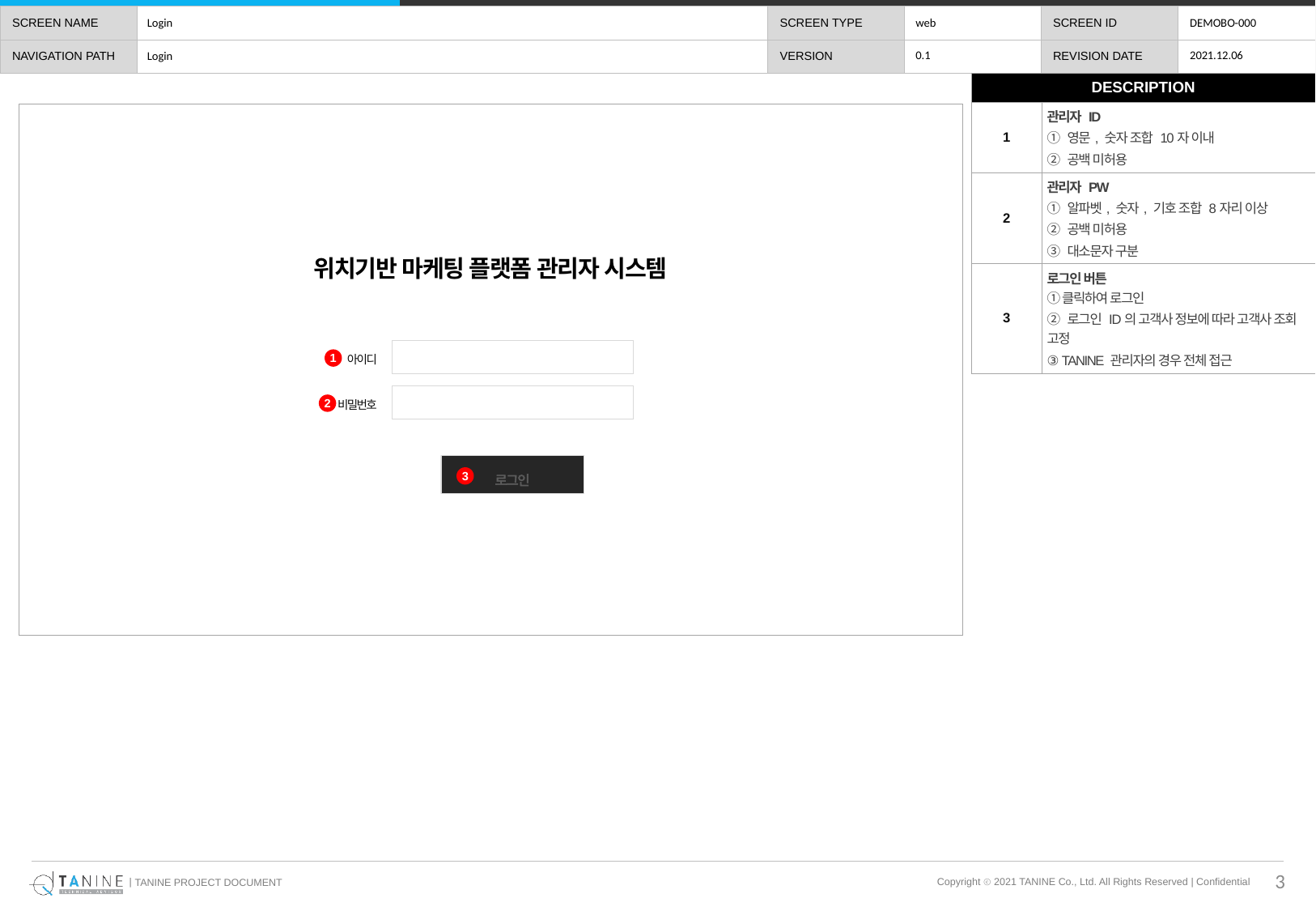

# Login
web
DEMOBO-000
0.1
2021.12.06
Login
| DESCRIPTION |  |
| --- | --- |
| 1 | 관리자 ID ① 영문, 숫자 조합 10자 이내 ② 공백 미허용 |
| 2 | 관리자 PW ① 알파벳, 숫자, 기호 조합 8자리 이상 ② 공백 미허용 ③ 대소문자 구분 |
| 3 | 로그인 버튼 ① 클릭하여 로그인 ② 로그인 ID의 고객사 정보에 따라 고객사 조회 고정 ③ TANINE 관리자의 경우 전체 접근 |

위치기반 마케팅 플랫폼 관리자 시스템

아이디

비밀번호
1
2
로그인
3
3